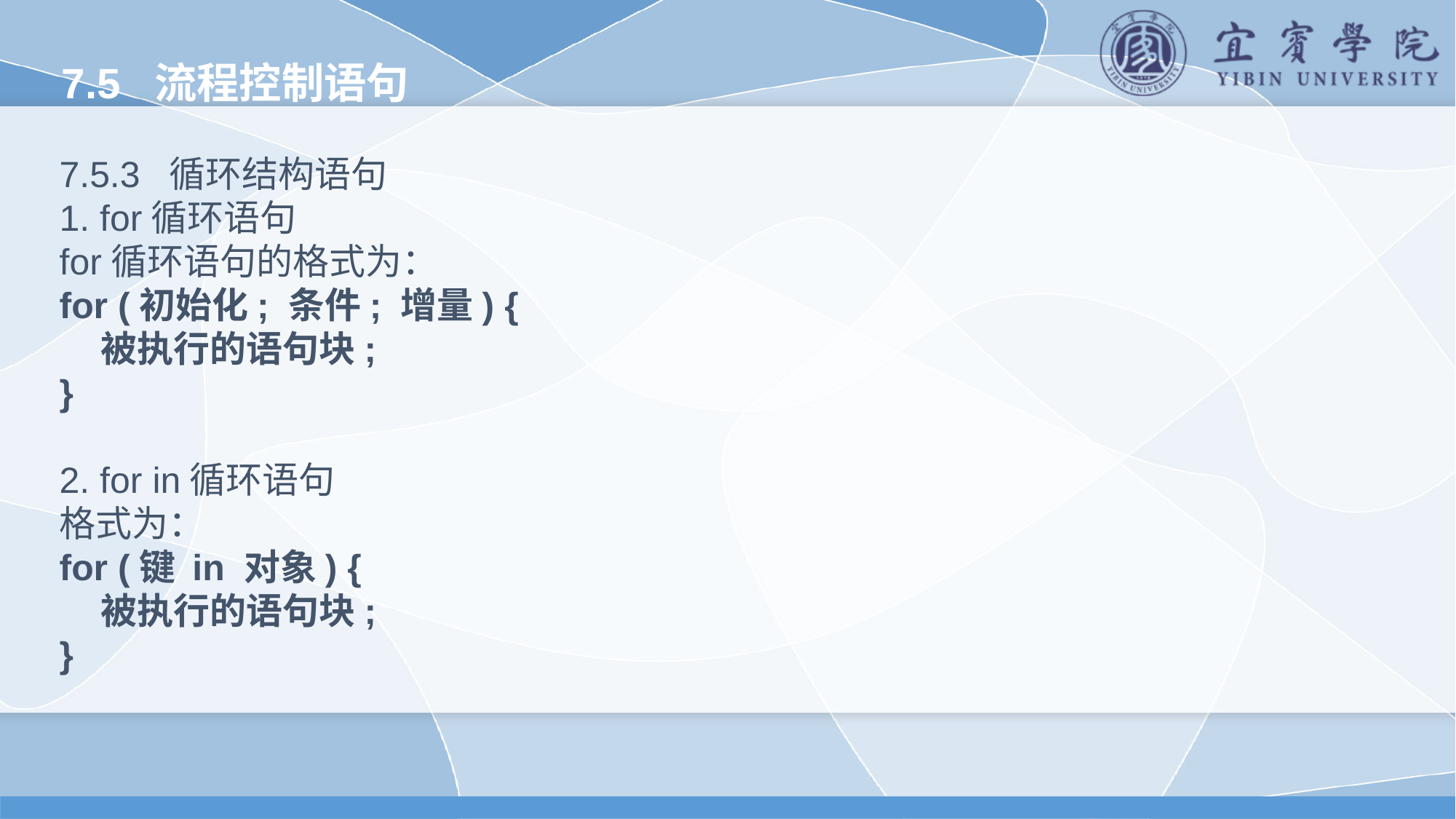

7.5  流程控制语句
7.5.3  循环结构语句
1. for循环语句
for循环语句的格式为：
for (初始化; 条件; 增量) {
    被执行的语句块;
}

2. for in循环语句
格式为：
for (键 in 对象) {
    被执行的语句块;
}